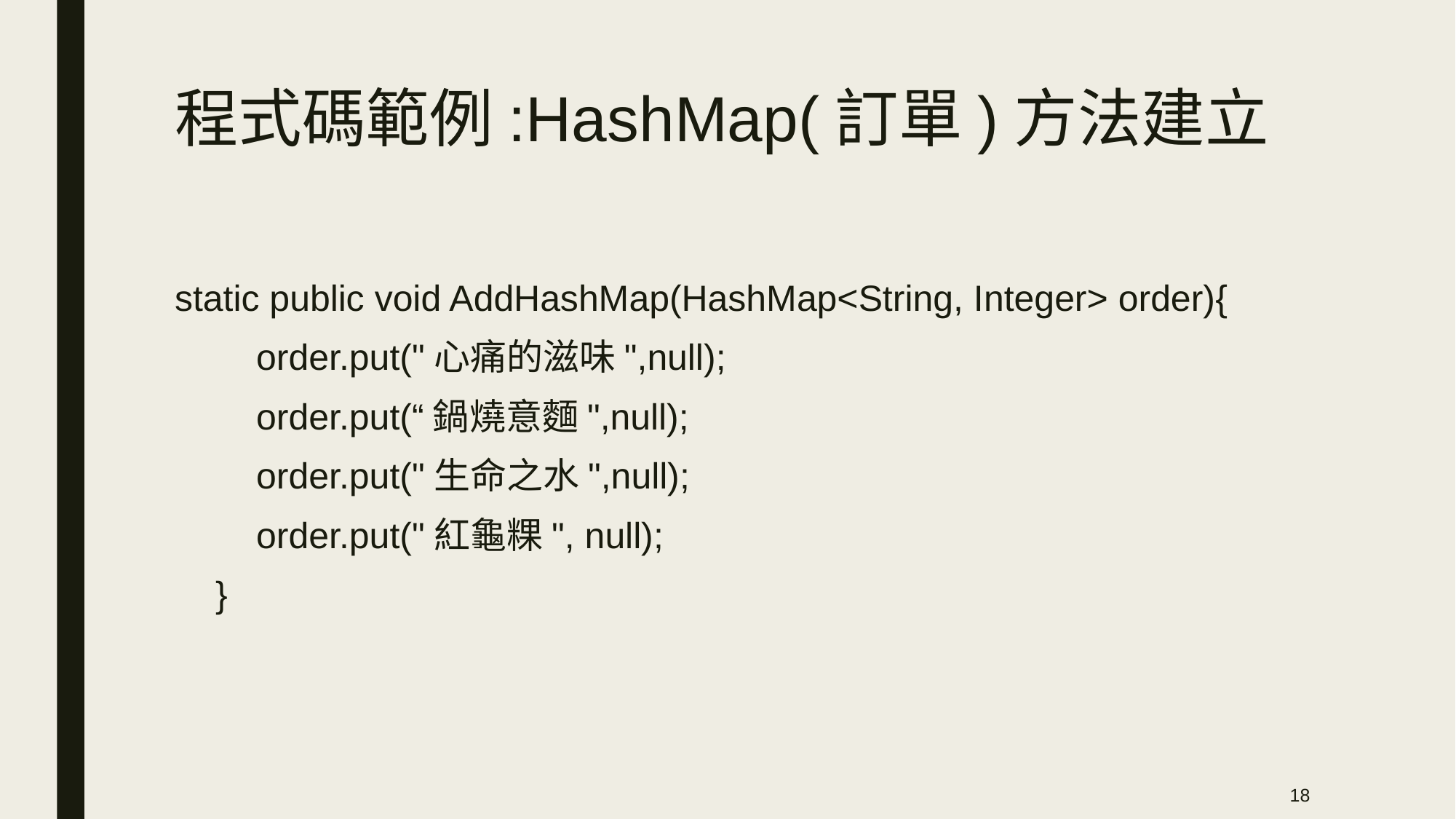

# 程式碼範例:HashMap(訂單)方法建立
static public void AddHashMap(HashMap<String, Integer> order){
        order.put("心痛的滋味",null);
        order.put(“鍋燒意麵",null);
        order.put("生命之水",null);
        order.put("紅龜粿", null);
    }
18